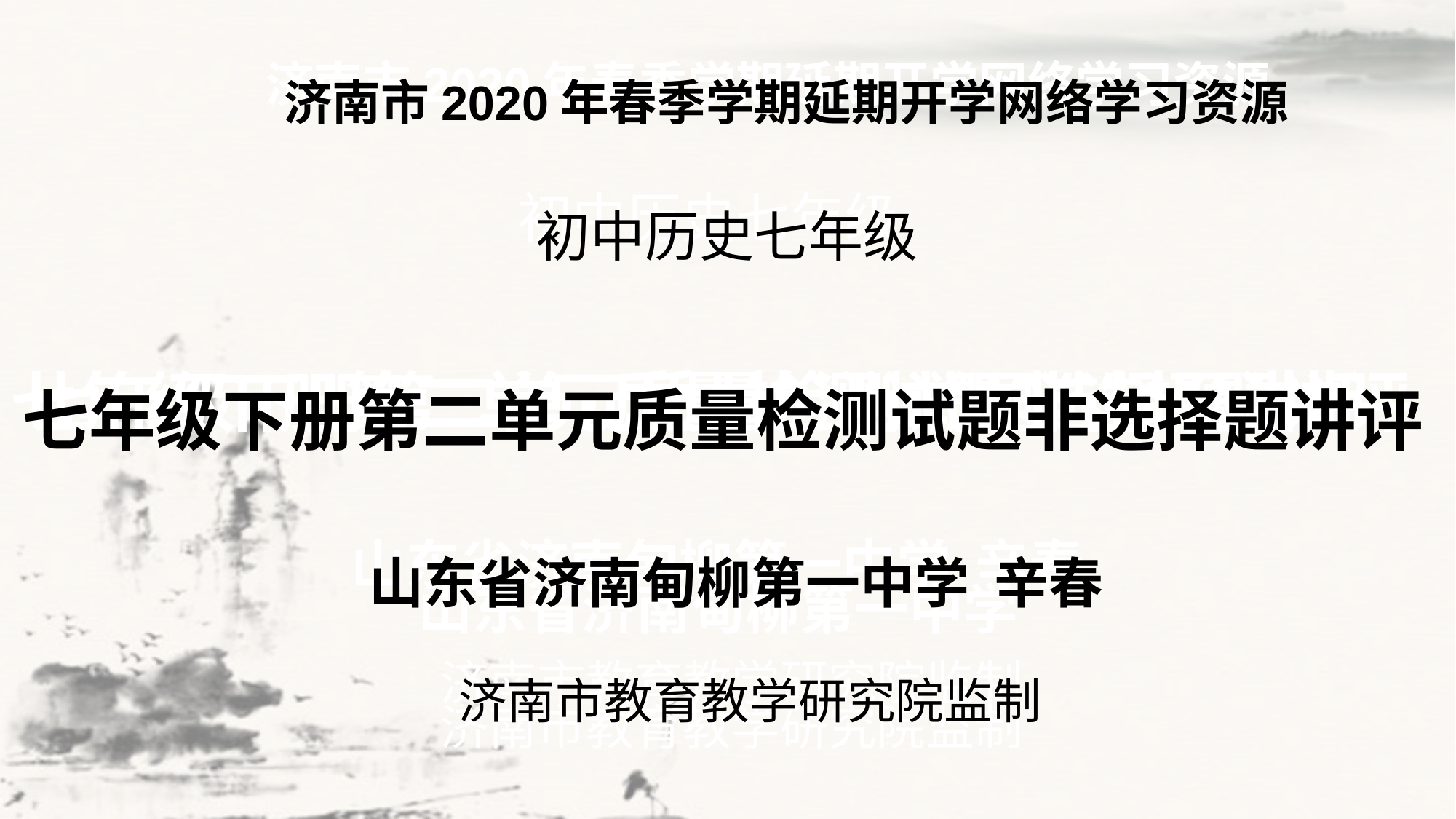

济南市2020年春季学期延期开学网络学习资源
济南市2020年春季学期延期开学网络学习资源
济南市2020年春季学期延期开学网络学习资源
初中历史七年级
初中历史七年级
初中历史七年级
七年级下册第二单元质量检测试题非选择题讲评
七年级下册第二单元质量检测试题选择题讲评
七年级下册第二单元质量检测试题非选择题讲评
山东省济南甸柳第一中学  辛春
山东省济南甸柳第一中学  辛春
山东省济南甸柳第一中学
济南市教育教学研究院监制
济南市教育教学研究院监制
济南市教育教学研究院监制